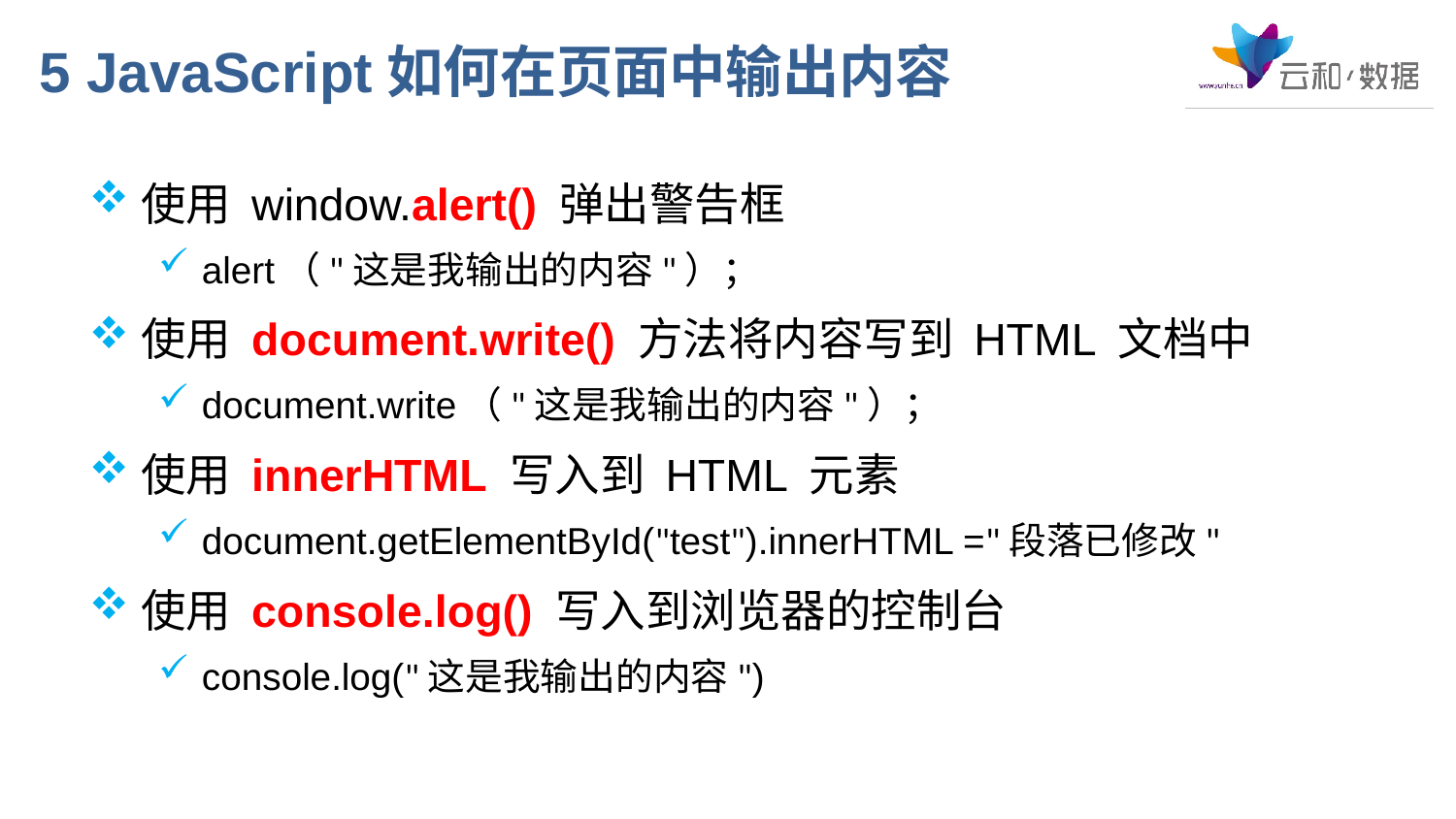

# 5 JavaScript如何在页面中输出内容
使用 window.alert() 弹出警告框
alert（"这是我输出的内容"）；
使用 document.write() 方法将内容写到 HTML 文档中
document.write（"这是我输出的内容"）；
使用 innerHTML 写入到 HTML 元素
document.getElementById("test").innerHTML ="段落已修改"
使用 console.log() 写入到浏览器的控制台
console.log("这是我输出的内容")

7